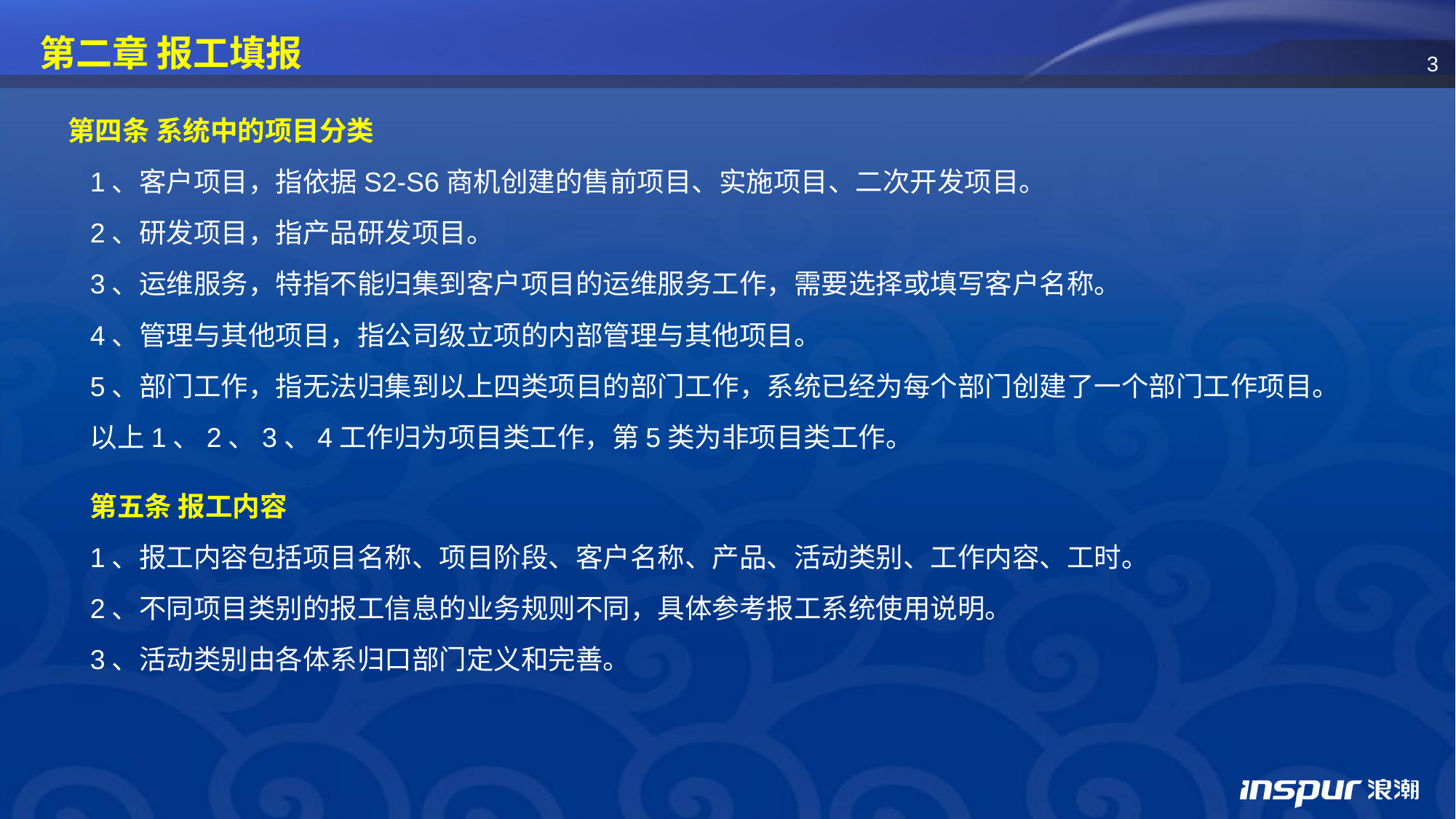

第二章 报工填报
第四条 系统中的项目分类
1、客户项目，指依据S2-S6商机创建的售前项目、实施项目、二次开发项目。
2、研发项目，指产品研发项目。
3、运维服务，特指不能归集到客户项目的运维服务工作，需要选择或填写客户名称。
4、管理与其他项目，指公司级立项的内部管理与其他项目。
5、部门工作，指无法归集到以上四类项目的部门工作，系统已经为每个部门创建了一个部门工作项目。
以上1、2、3、4工作归为项目类工作，第5类为非项目类工作。
第五条 报工内容
1、报工内容包括项目名称、项目阶段、客户名称、产品、活动类别、工作内容、工时。
2、不同项目类别的报工信息的业务规则不同，具体参考报工系统使用说明。
3、活动类别由各体系归口部门定义和完善。